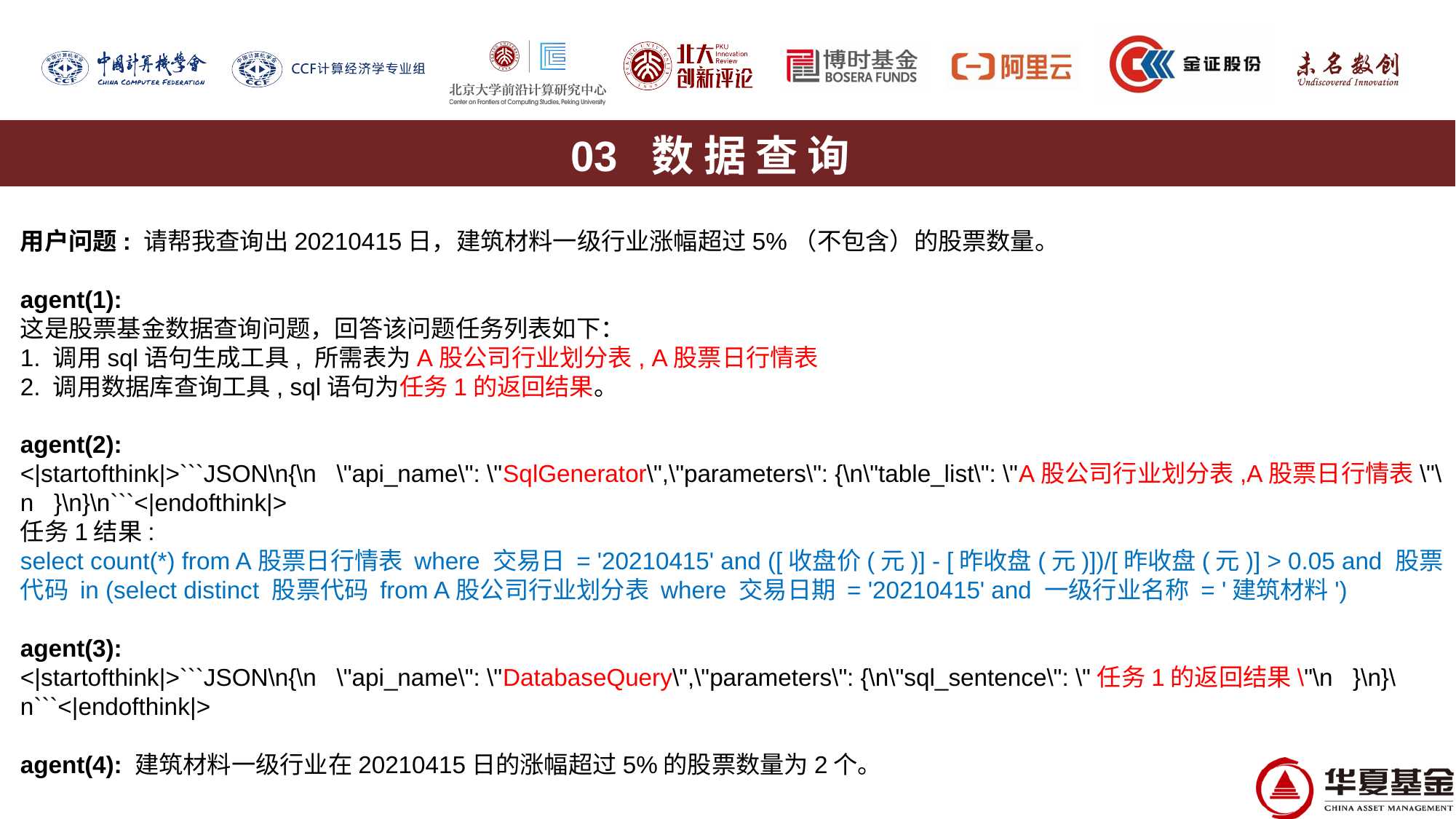

03  数 据 查 询
用户问题: 请帮我查询出20210415日，建筑材料一级行业涨幅超过5%（不包含）的股票数量。

agent(1):
这是股票基金数据查询问题，回答该问题任务列表如下：
1. 调用sql语句生成工具, 所需表为A股公司行业划分表, A股票日行情表
2. 调用数据库查询工具, sql语句为任务1的返回结果。

agent(2):
<|startofthink|>```JSON\n{\n   \"api_name\": \"SqlGenerator\",\"parameters\": {\n\"table_list\": \"A股公司行业划分表,A股票日行情表\"\n   }\n}\n```<|endofthink|>
任务1结果:
select count(*) from A股票日行情表 where 交易日 = '20210415' and ([收盘价(元)] - [昨收盘(元)])/[昨收盘(元)] > 0.05 and 股票代码 in (select distinct 股票代码 from A股公司行业划分表 where 交易日期 = '20210415' and 一级行业名称 = '建筑材料')

agent(3):
<|startofthink|>```JSON\n{\n   \"api_name\": \"DatabaseQuery\",\"parameters\": {\n\"sql_sentence\": \"任务1的返回结果\"\n   }\n}\n```<|endofthink|>

agent(4): 建筑材料一级行业在20210415日的涨幅超过5%的股票数量为2个。